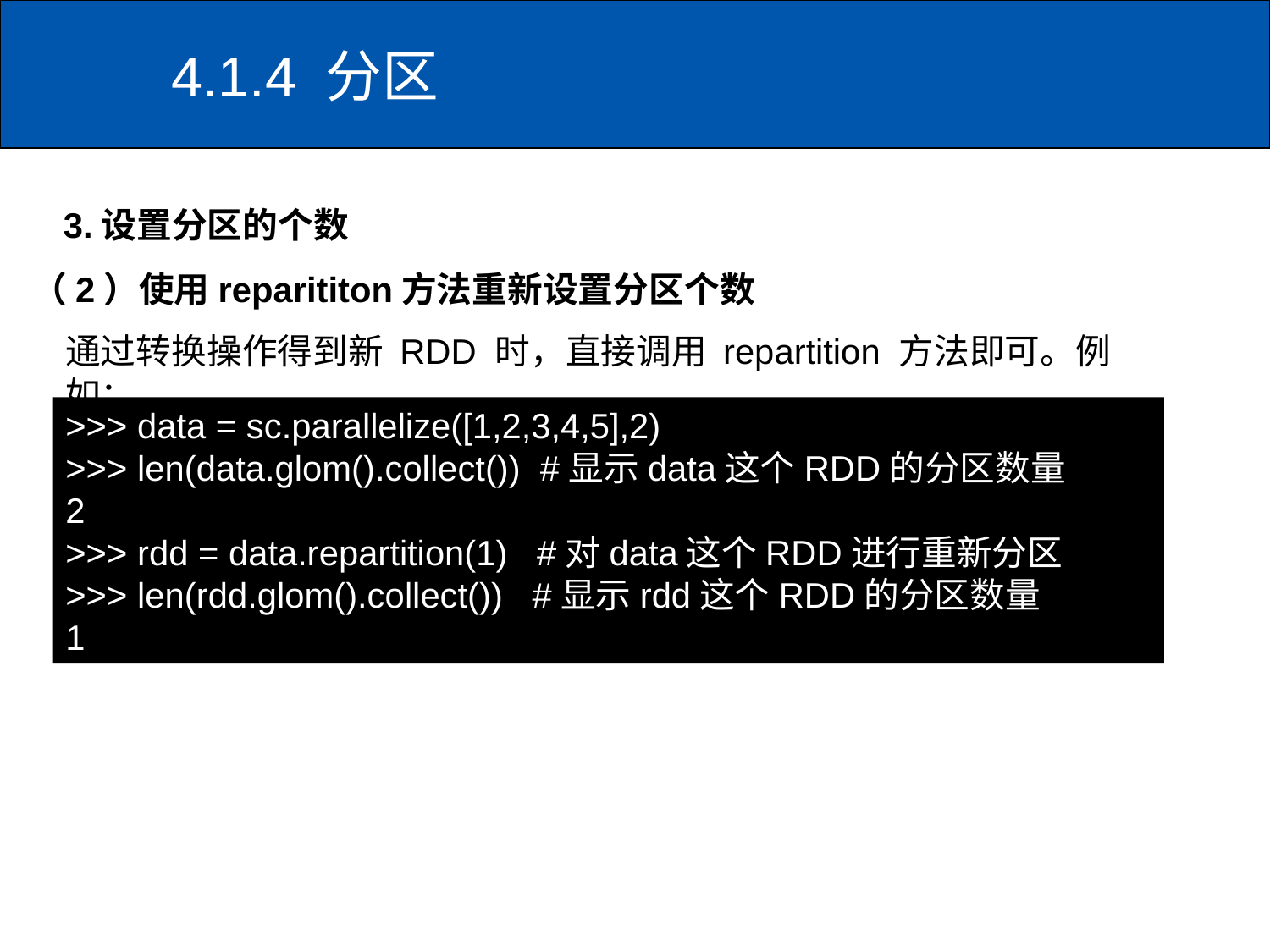

# 4.1.4 分区
3.设置分区的个数
（2）使用reparititon方法重新设置分区个数
通过转换操作得到新 RDD 时，直接调用 repartition 方法即可。例如：
>>> data = sc.parallelize([1,2,3,4,5],2)
>>> len(data.glom().collect())  #显示data这个RDD的分区数量
2
>>> rdd = data.repartition(1)   #对data这个RDD进行重新分区
>>> len(rdd.glom().collect())   #显示rdd这个RDD的分区数量
1